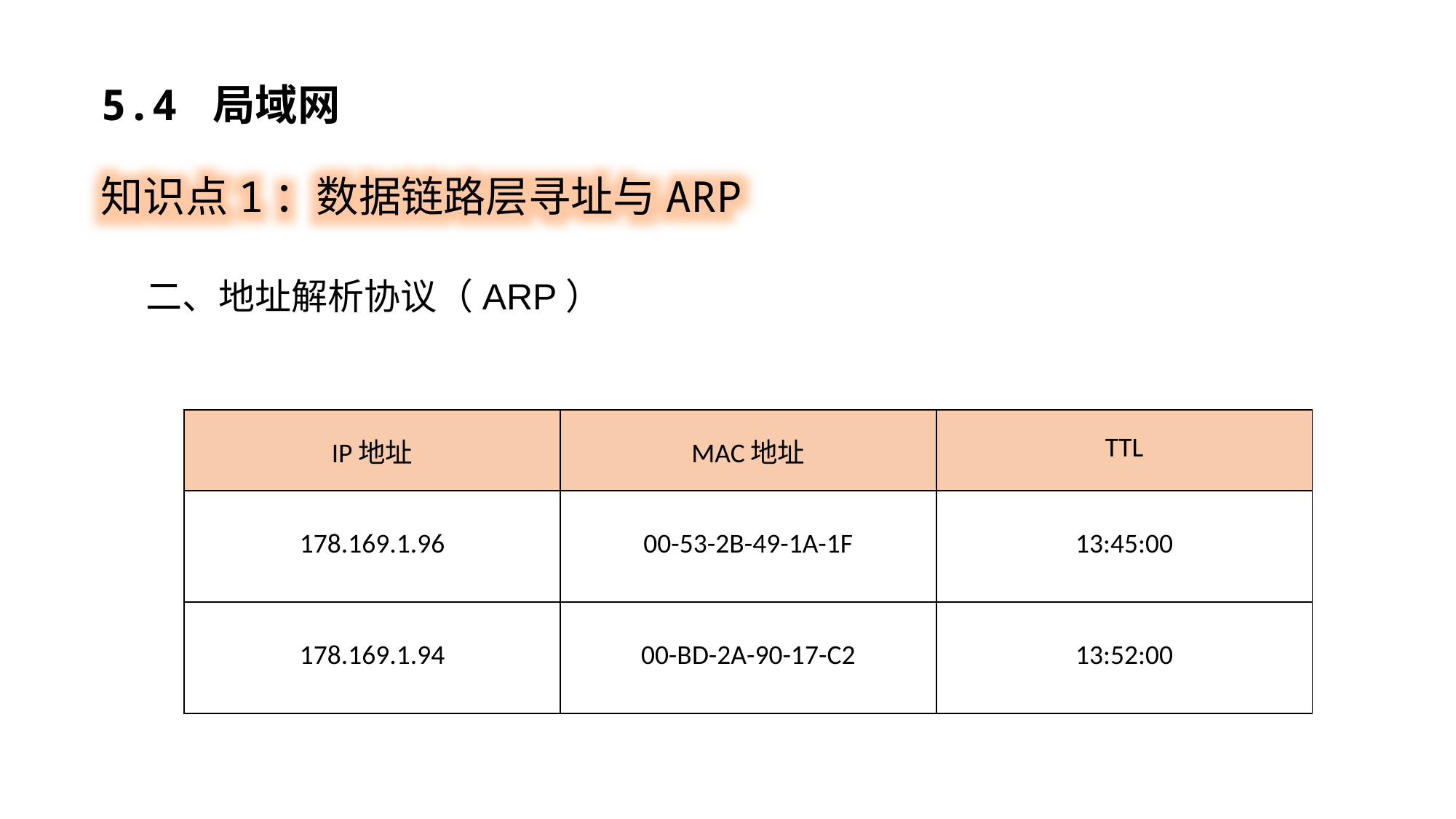

5.4 局域网
知识点1：数据链路层寻址与ARP
二、地址解析协议（ARP）
| IP地址 | MAC地址 | TTL |
| --- | --- | --- |
| 178.169.1.96 | 00-53-2B-49-1A-1F | 13:45:00 |
| 178.169.1.94 | 00-BD-2A-90-17-C2 | 13:52:00 |